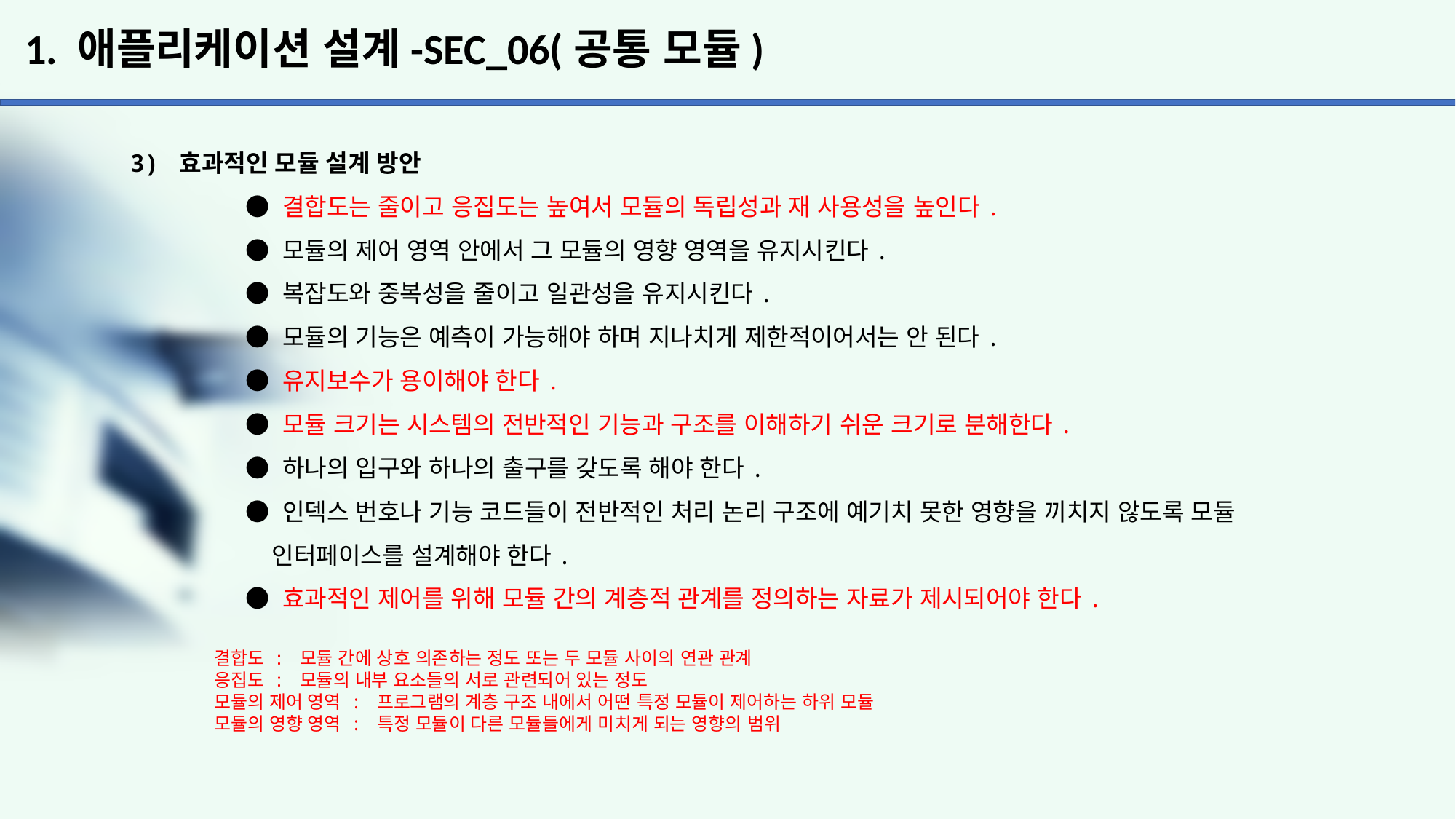

# 1. 애플리케이션 설계-SEC_06(공통 모듈)
3) 효과적인 모듈 설계 방안
	 ● 결합도는 줄이고 응집도는 높여서 모듈의 독립성과 재 사용성을 높인다.
	 ● 모듈의 제어 영역 안에서 그 모듈의 영향 영역을 유지시킨다.
	 ● 복잡도와 중복성을 줄이고 일관성을 유지시킨다.
	 ● 모듈의 기능은 예측이 가능해야 하며 지나치게 제한적이어서는 안 된다.
	 ● 유지보수가 용이해야 한다.
	 ● 모듈 크기는 시스템의 전반적인 기능과 구조를 이해하기 쉬운 크기로 분해한다.
	 ● 하나의 입구와 하나의 출구를 갖도록 해야 한다.
	 ● 인덱스 번호나 기능 코드들이 전반적인 처리 논리 구조에 예기치 못한 영향을 끼치지 않도록 모듈
	    인터페이스를 설계해야 한다.
	 ● 효과적인 제어를 위해 모듈 간의 계층적 관계를 정의하는 자료가 제시되어야 한다.
결합도 : 모듈 간에 상호 의존하는 정도 또는 두 모듈 사이의 연관 관계
응집도 : 모듈의 내부 요소들의 서로 관련되어 있는 정도
모듈의 제어 영역 : 프로그램의 계층 구조 내에서 어떤 특정 모듈이 제어하는 하위 모듈
모듈의 영향 영역 : 특정 모듈이 다른 모듈들에게 미치게 되는 영향의 범위